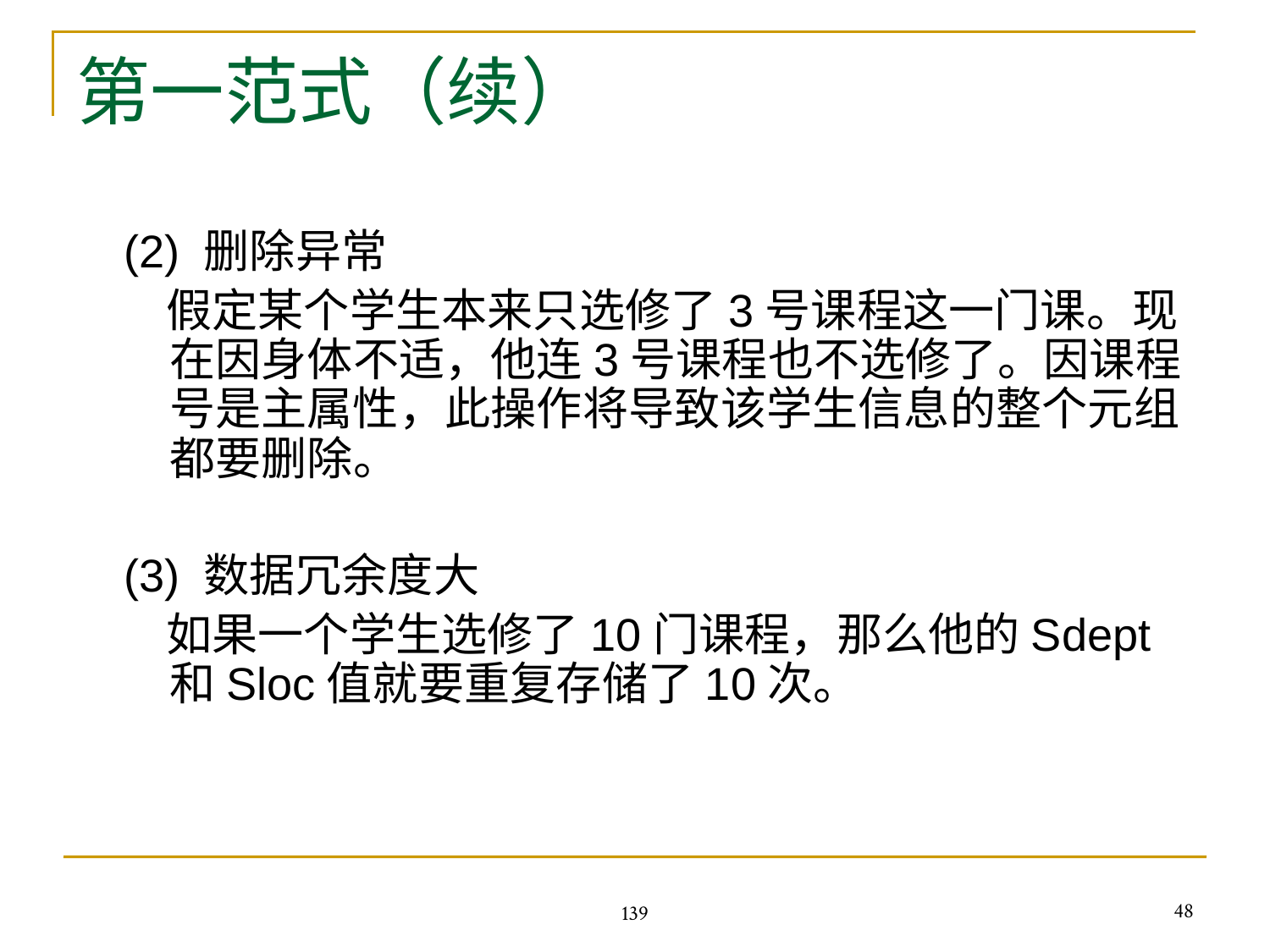

# 第一范式（续）
(2) 删除异常
   假定某个学生本来只选修了3号课程这一门课。现在因身体不适，他连3号课程也不选修了。因课程号是主属性，此操作将导致该学生信息的整个元组都要删除。

(3) 数据冗余度大
   如果一个学生选修了10门课程，那么他的Sdept和Sloc值就要重复存储了10次。

48
139